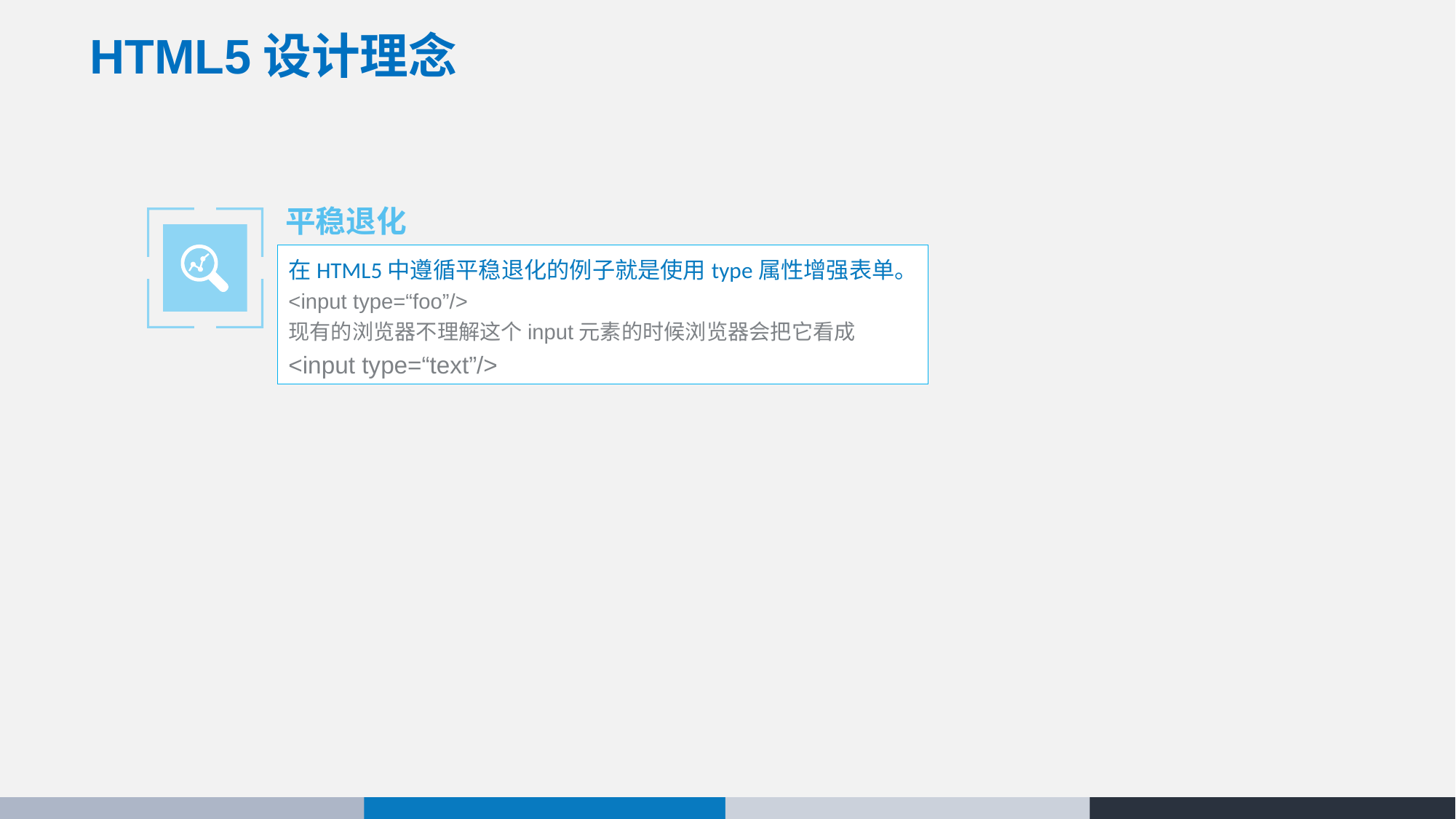

# HTML5设计理念
平稳退化

在HTML5中遵循平稳退化的例子就是使用type属性增强表单。
<input type=“foo”/>
现有的浏览器不理解这个input元素的时候浏览器会把它看成
<input type=“text”/>